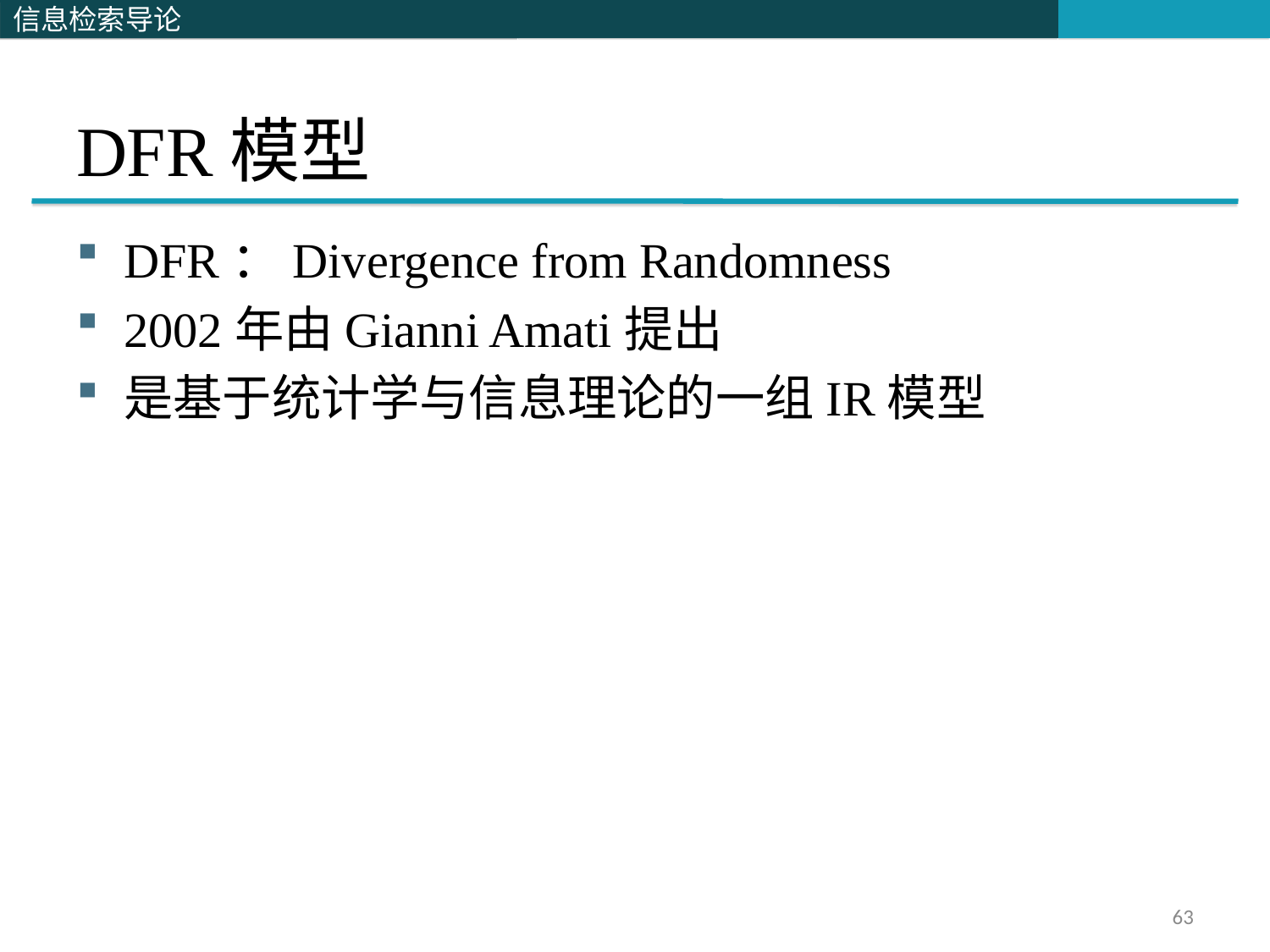

# DFR模型
DFR：Divergence from Randomness
2002年由Gianni Amati提出
是基于统计学与信息理论的一组IR模型

63